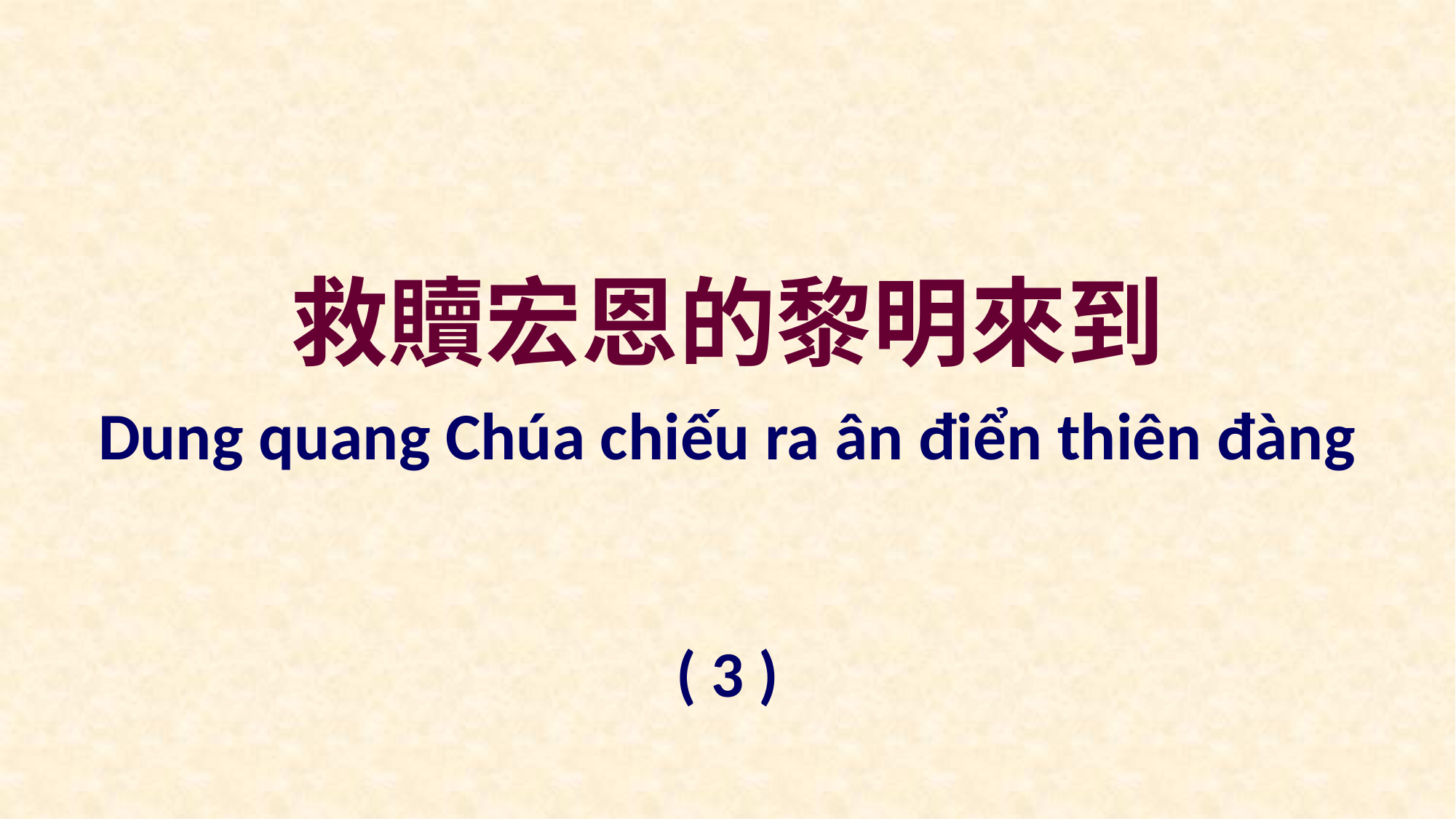

救贖宏恩的黎明來到
Dung quang Chúa chiếu ra ân điển thiên đàng
( 3 )